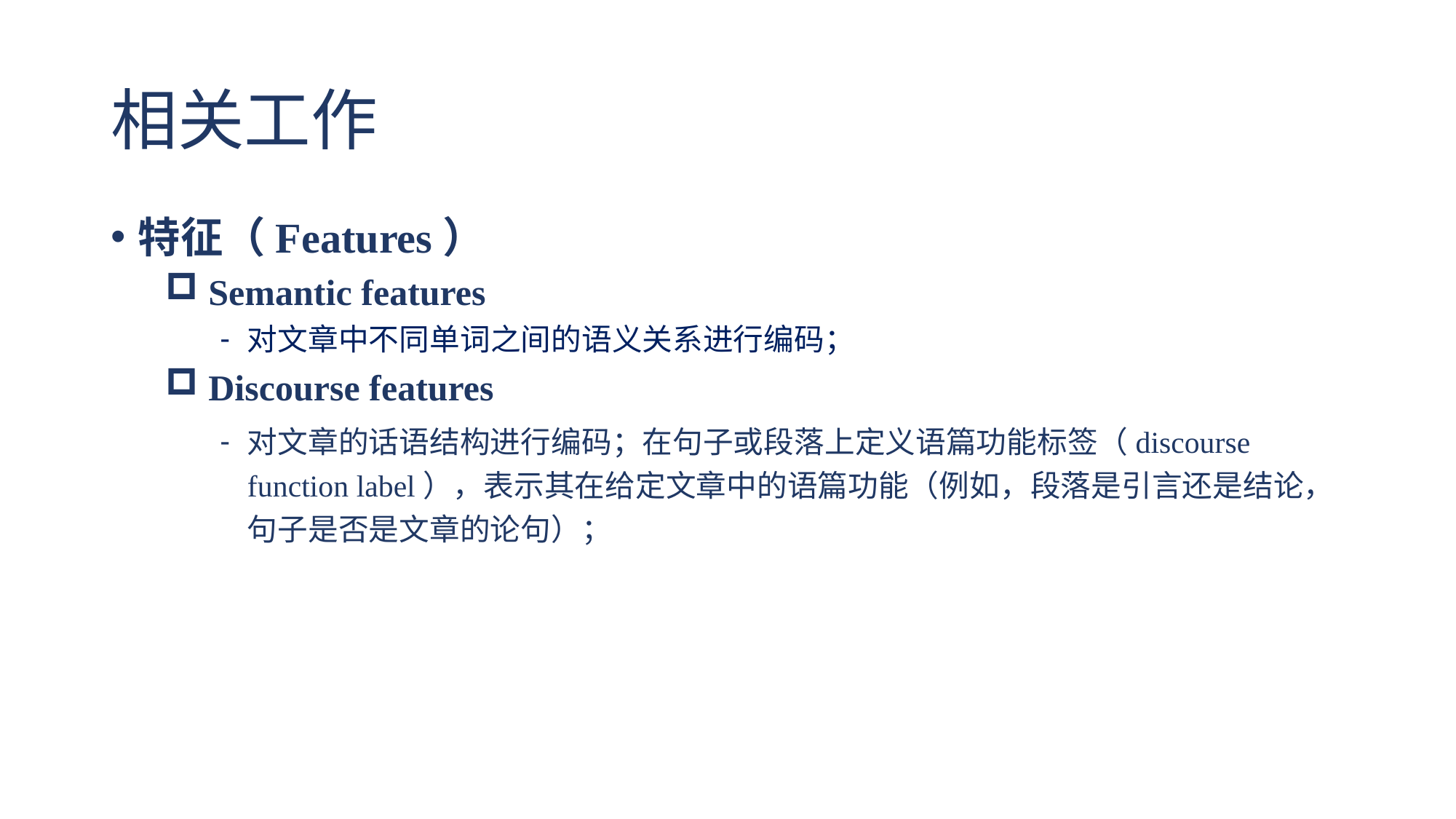

# 相关工作
特征（Features）
 Semantic features
对文章中不同单词之间的语义关系进行编码；
 Discourse features
对文章的话语结构进行编码；在句子或段落上定义语篇功能标签（discourse function label），表示其在给定文章中的语篇功能（例如，段落是引言还是结论，句子是否是文章的论句）；